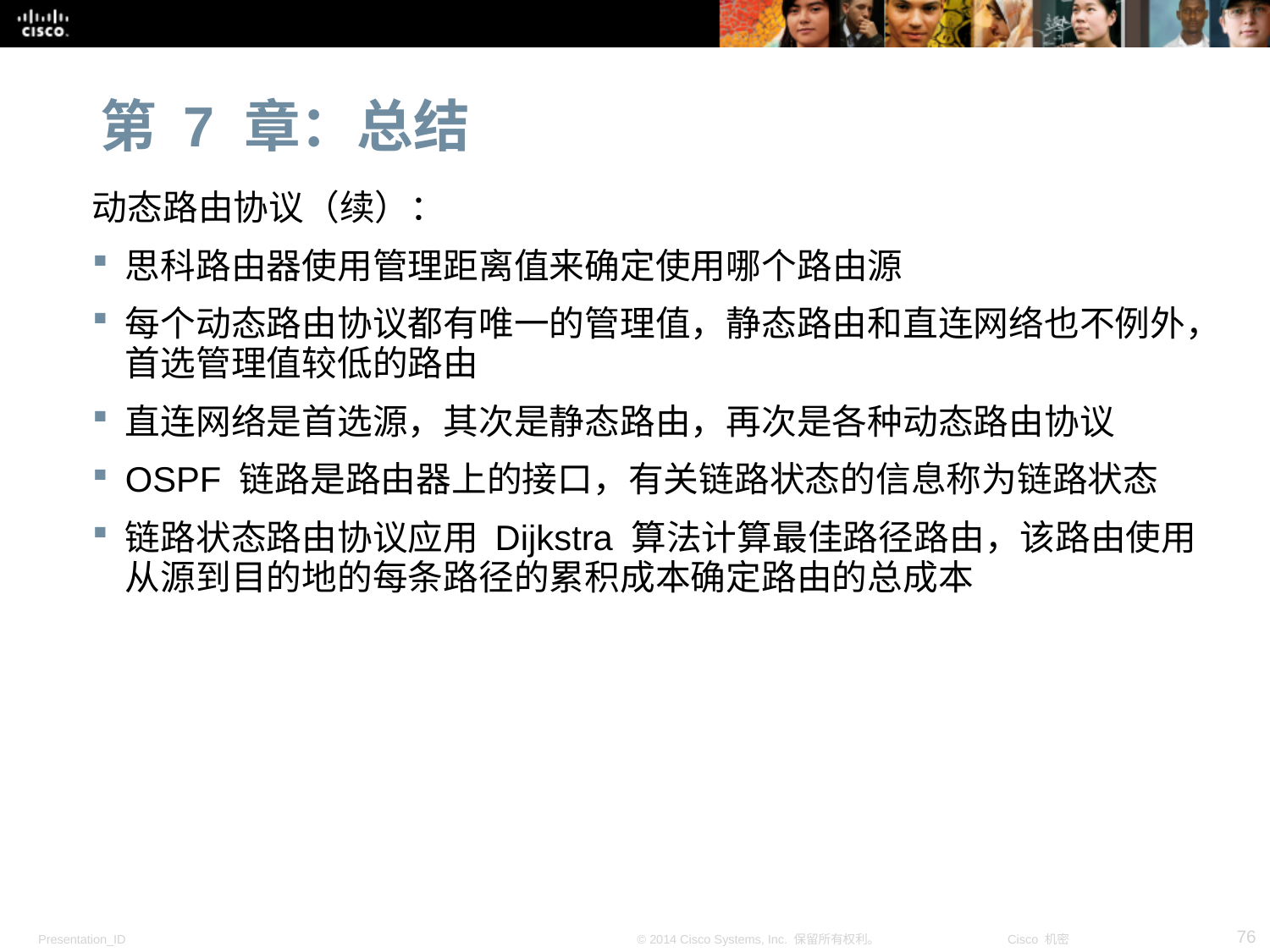

# 第 7 章：总结
动态路由协议（续）：
思科路由器使用管理距离值来确定使用哪个路由源
每个动态路由协议都有唯一的管理值，静态路由和直连网络也不例外，首选管理值较低的路由
直连网络是首选源，其次是静态路由，再次是各种动态路由协议
OSPF 链路是路由器上的接口，有关链路状态的信息称为链路状态
链路状态路由协议应用 Dijkstra 算法计算最佳路径路由，该路由使用从源到目的地的每条路径的累积成本确定路由的总成本